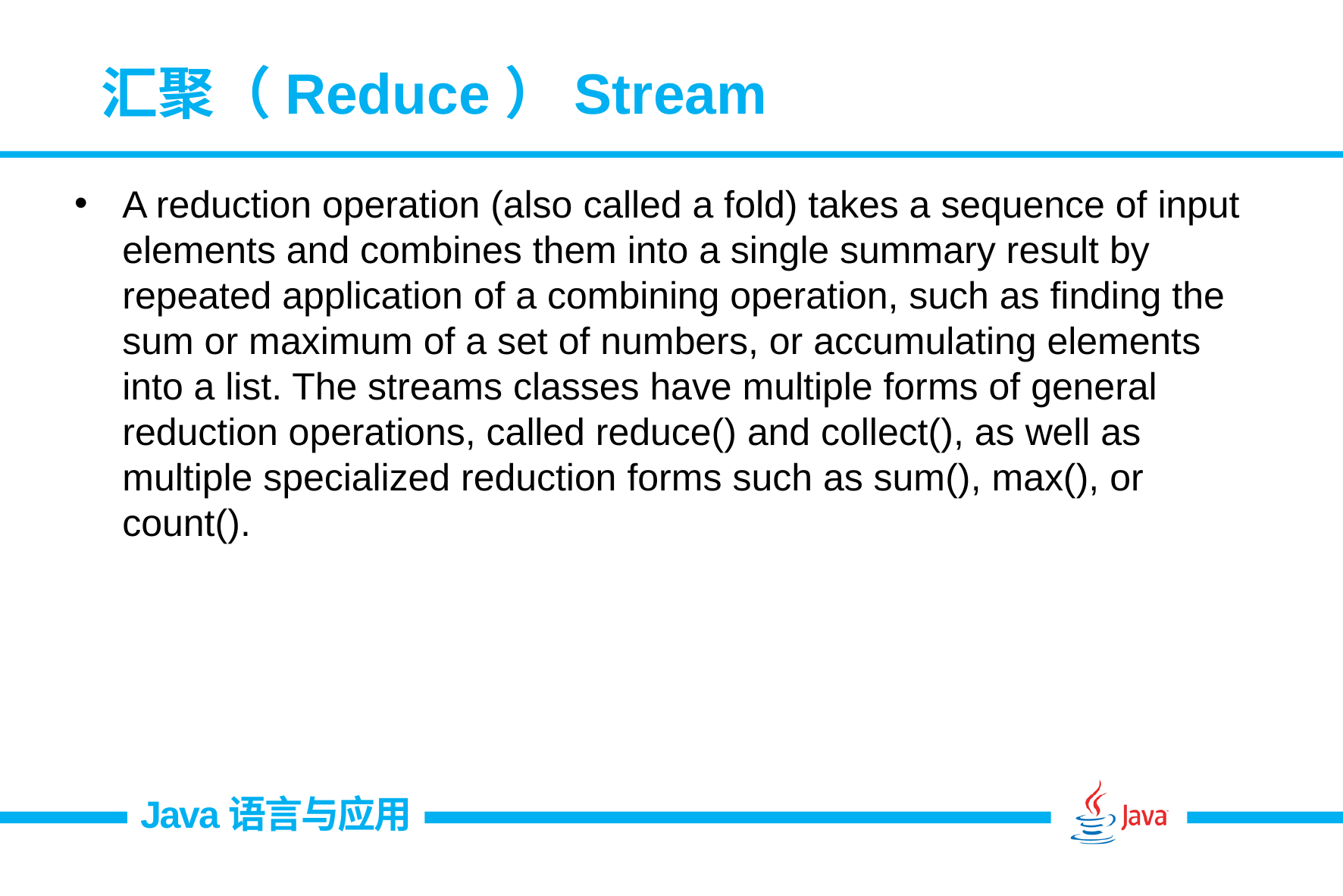

# 汇聚（Reduce）Stream
A reduction operation (also called a fold) takes a sequence of input elements and combines them into a single summary result by repeated application of a combining operation, such as finding the sum or maximum of a set of numbers, or accumulating elements into a list. The streams classes have multiple forms of general reduction operations, called reduce() and collect(), as well as multiple specialized reduction forms such as sum(), max(), or count().